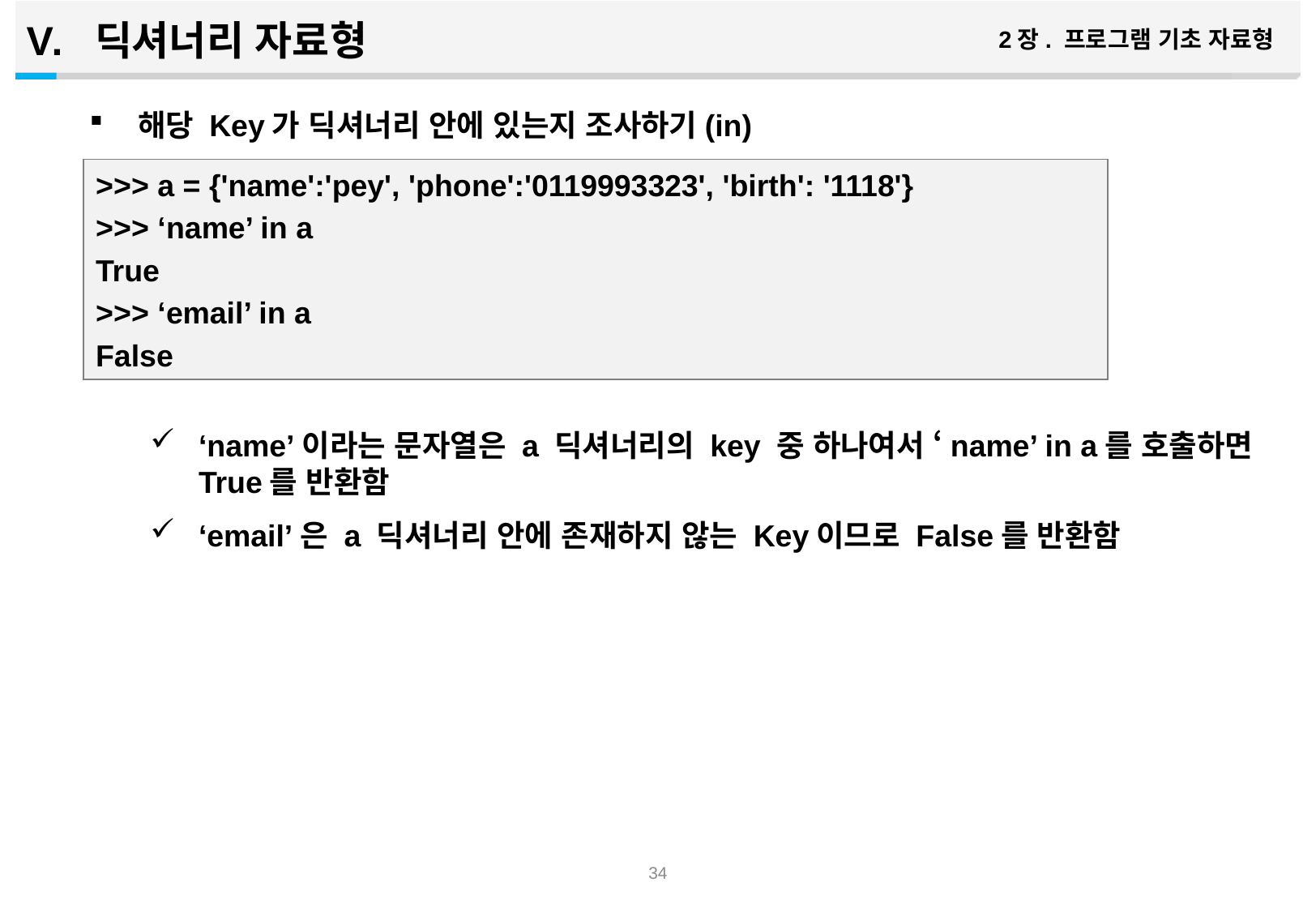

딕셔너리 자료형
2장. 프로그램 기초 자료형
해당 Key가 딕셔너리 안에 있는지 조사하기(in)

‘name’이라는 문자열은 a 딕셔너리의 key 중 하나여서 ‘name’ in a를 호출하면 True를 반환함
‘email’은 a 딕셔너리 안에 존재하지 않는 Key이므로 False를 반환함

>>> a = {'name':'pey', 'phone':'0119993323', 'birth': '1118'}
>>> ‘name’ in a
True
>>> ‘email’ in a
False
34